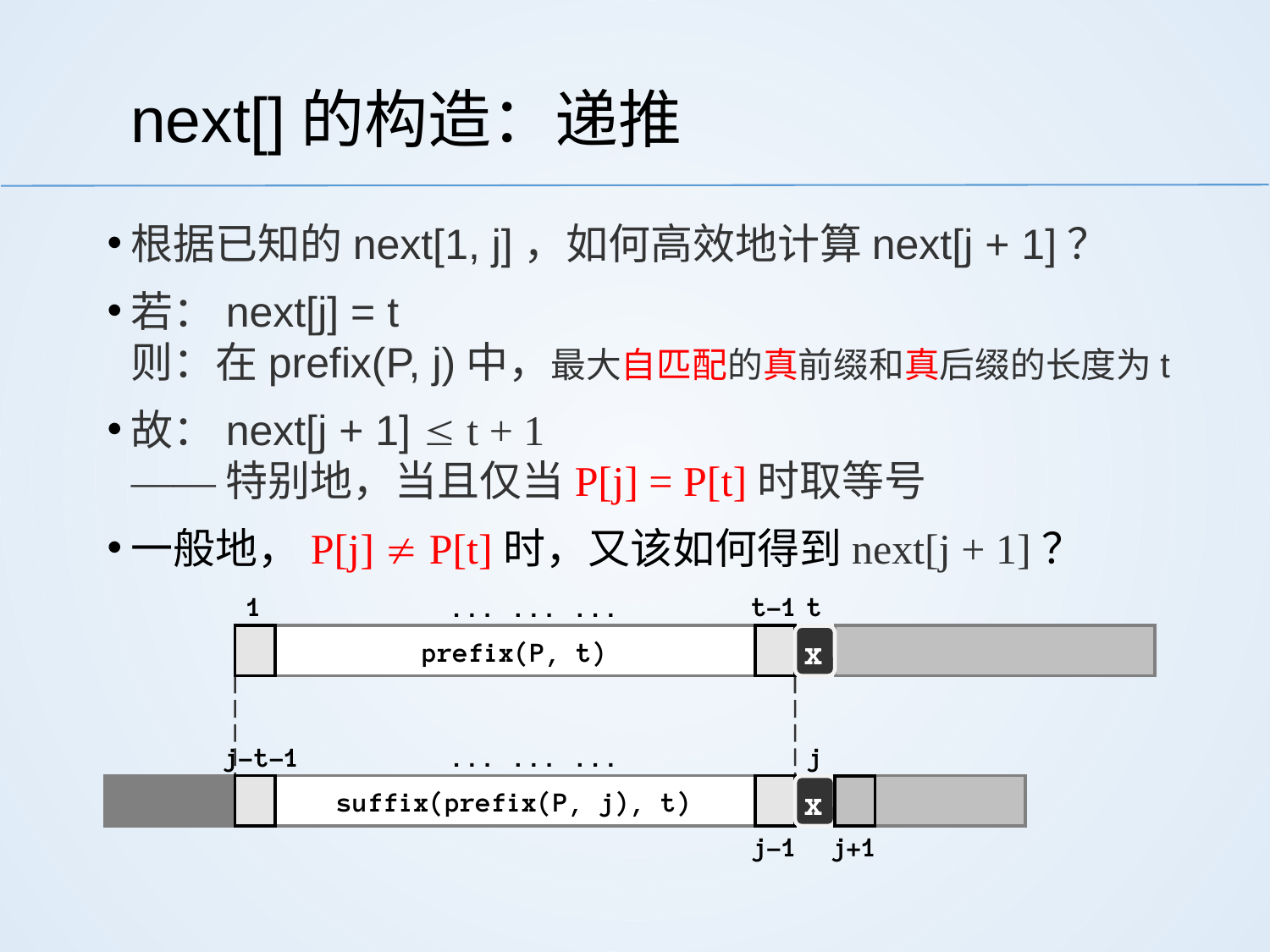

# next[]的构造：递推
根据已知的next[1, j]，如何高效地计算next[j + 1]？
若：next[j] = t
则：在prefix(P, j)中，最大自匹配的真前缀和真后缀的长度为t
故：next[j + 1] ≤ t + 1
——特别地，当且仅当P[j] = P[t]时取等号
一般地，P[j] ≠ P[t]时，又该如何得到next[j + 1]？
1
t-1
t
... ... ...
prefix(P, t)

x

... ... ...
j
j-t-1

suffix(prefix(P, j), t)

x

j-1
j+1